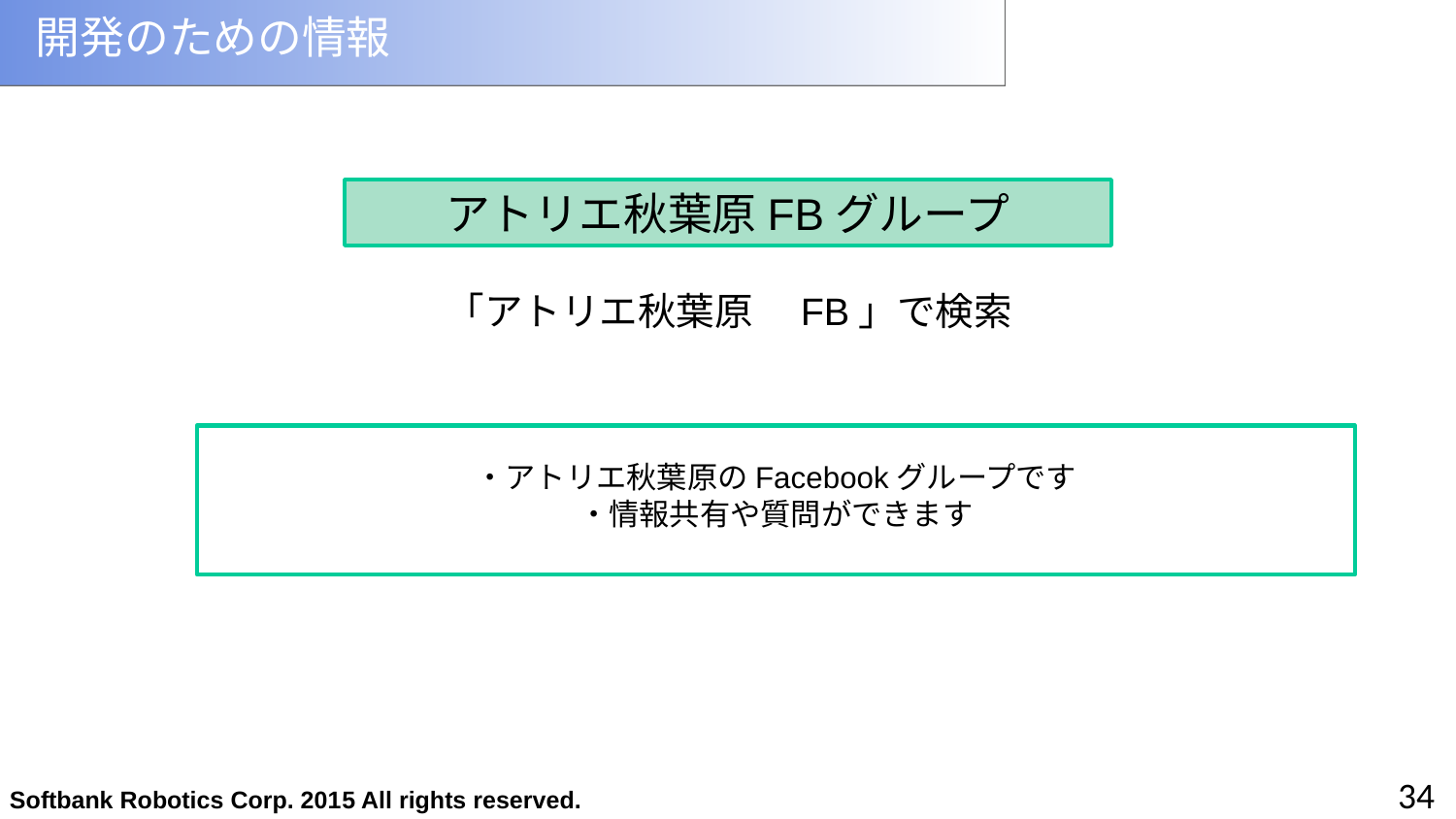

# 開発のための情報
アトリエ秋葉原FBグループ
「アトリエ秋葉原　FB」で検索

・アトリエ秋葉原のFacebookグループです
・情報共有や質問ができます
34